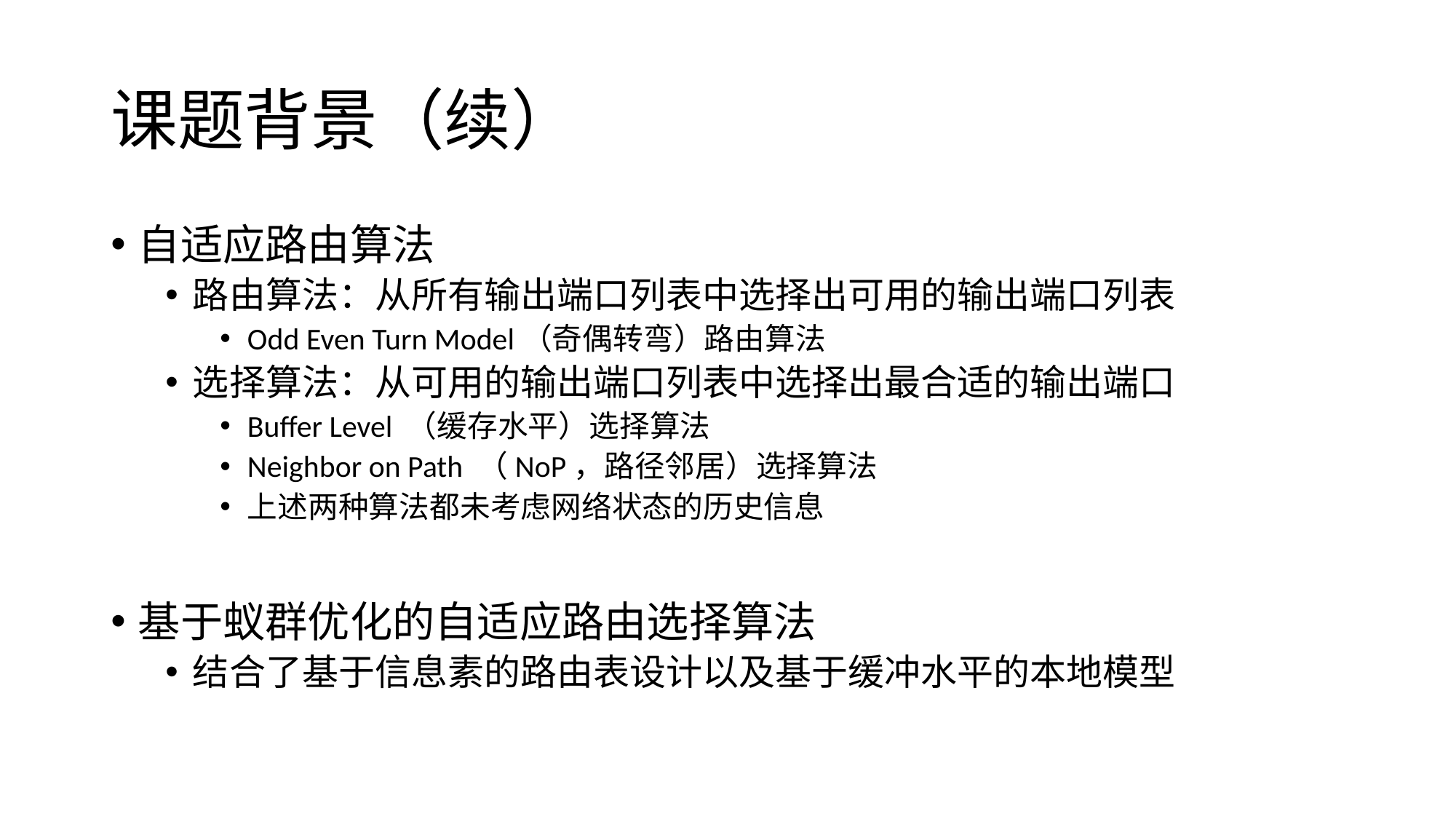

# 课题背景（续）
自适应路由算法
路由算法：从所有输出端口列表中选择出可用的输出端口列表
Odd Even Turn Model（奇偶转弯）路由算法
选择算法：从可用的输出端口列表中选择出最合适的输出端口
Buffer Level （缓存水平）选择算法
Neighbor on Path （NoP，路径邻居）选择算法
上述两种算法都未考虑网络状态的历史信息

基于蚁群优化的自适应路由选择算法
结合了基于信息素的路由表设计以及基于缓冲水平的本地模型